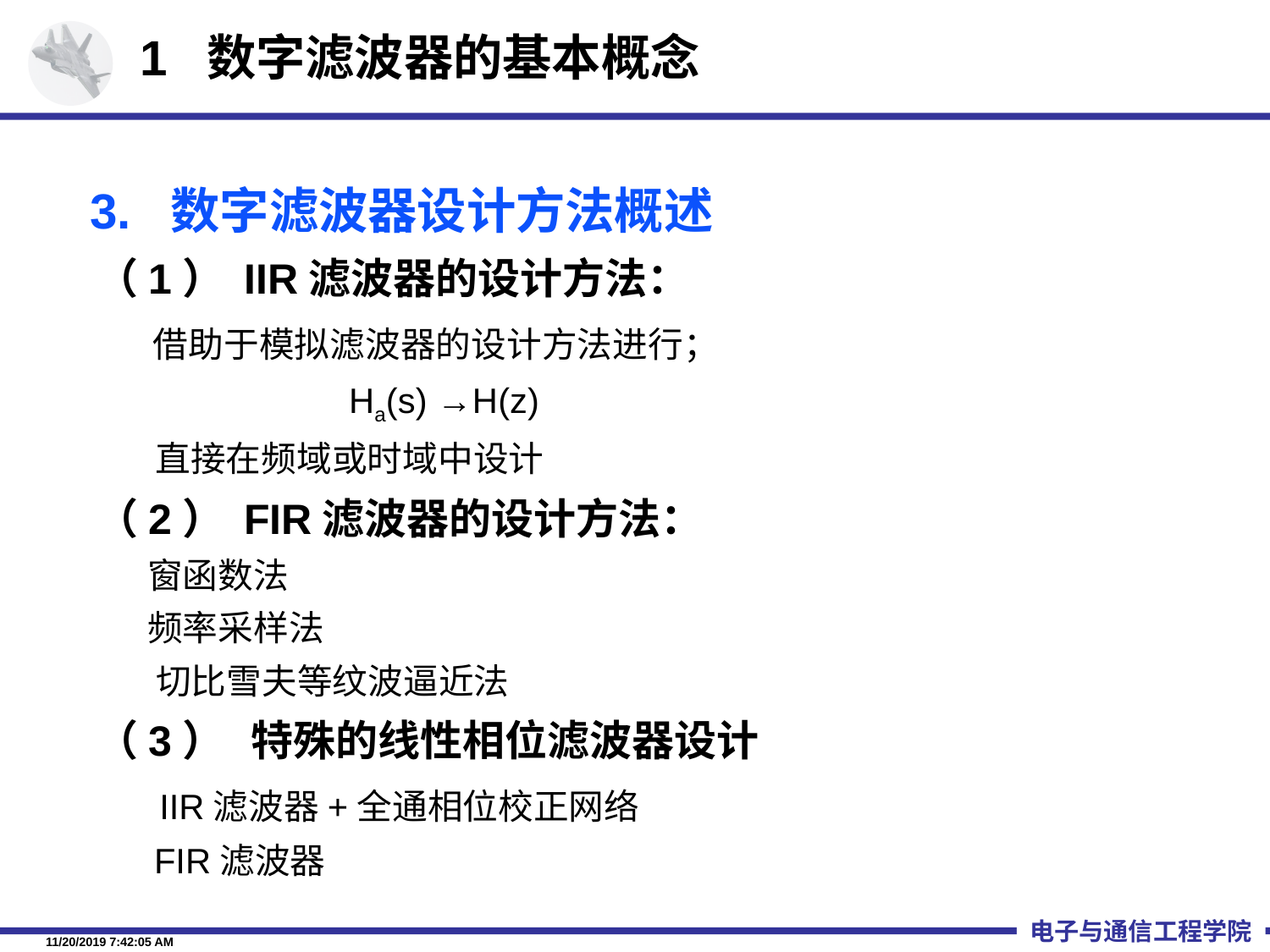

# 1  数字滤波器的基本概念
 3.  数字滤波器设计方法概述
 （1） IIR滤波器的设计方法：
       借助于模拟滤波器的设计方法进行；
                            Ha(s) →H(z)
         直接在频域或时域中设计
 （2） FIR滤波器的设计方法：
        窗函数法
        频率采样法
	   切比雪夫等纹波逼近法
 （3）	特殊的线性相位滤波器设计
	   IIR滤波器+全通相位校正网络
        FIR滤波器